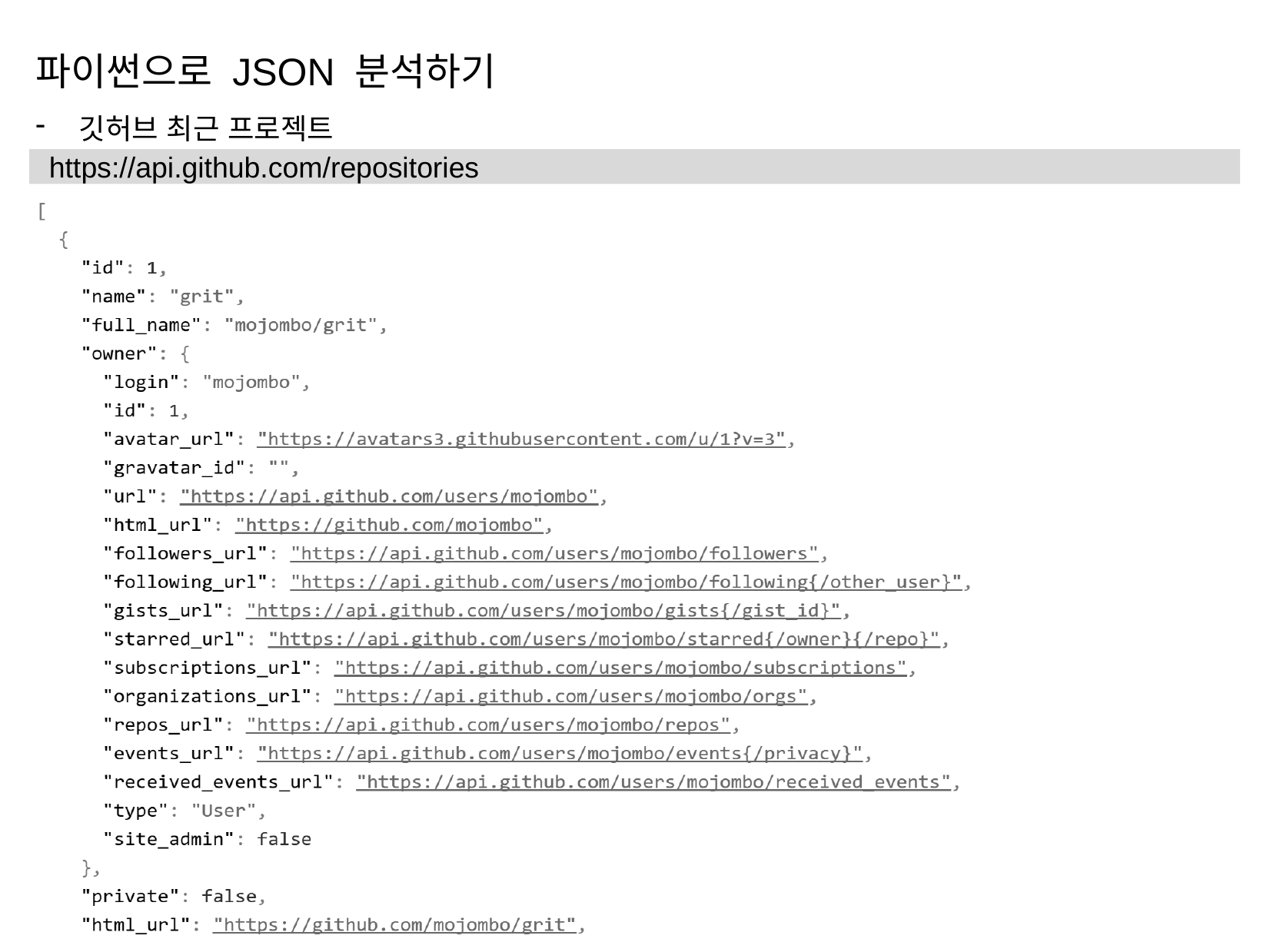

파이썬으로 JSON 분석하기
깃허브 최근 프로젝트
https://api.github.com/repositories